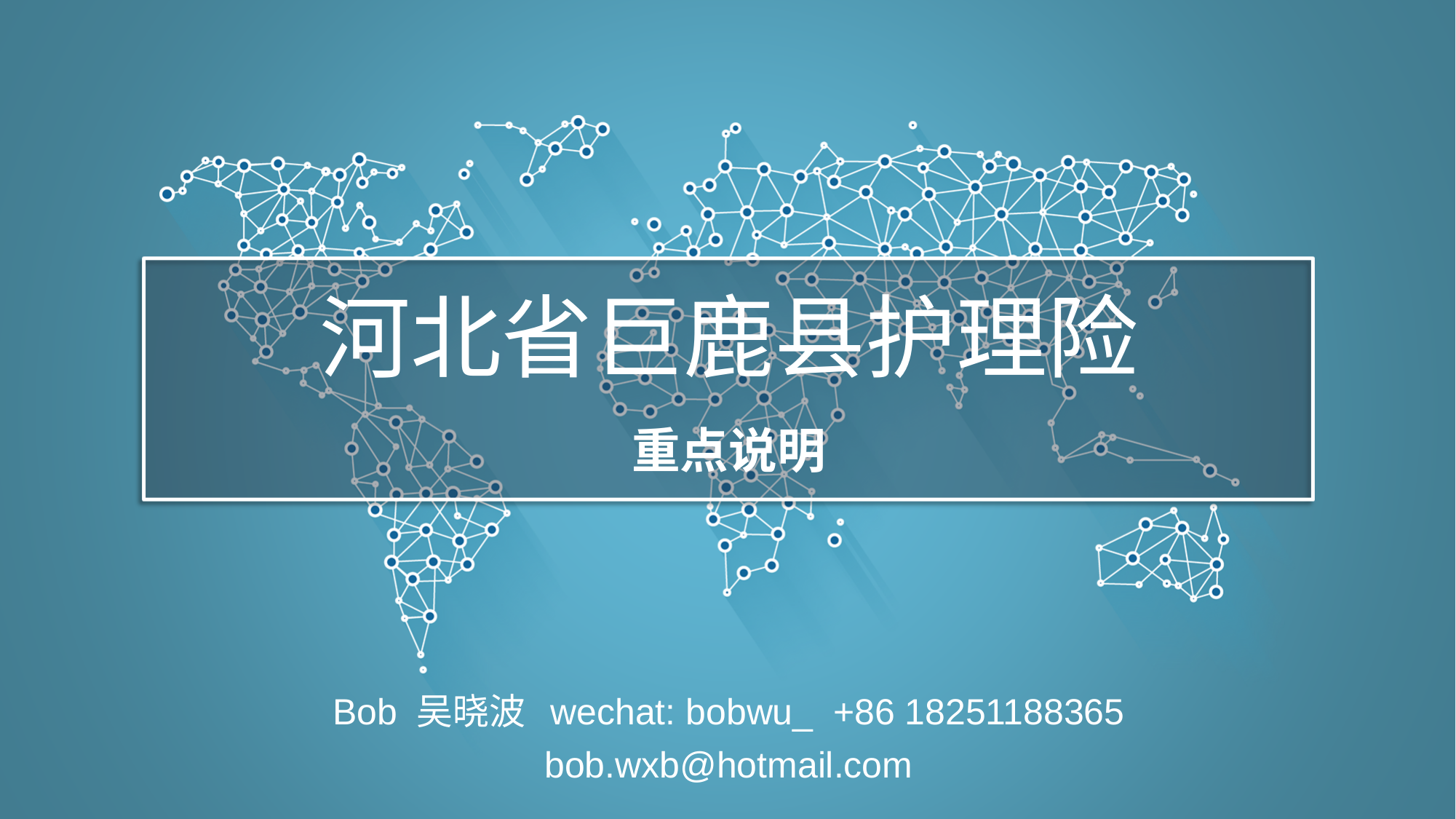

# 河北省巨鹿县护理险
重点说明
Bob 吴晓波  wechat: bobwu_  +86 18251188365
bob.wxb@hotmail.com